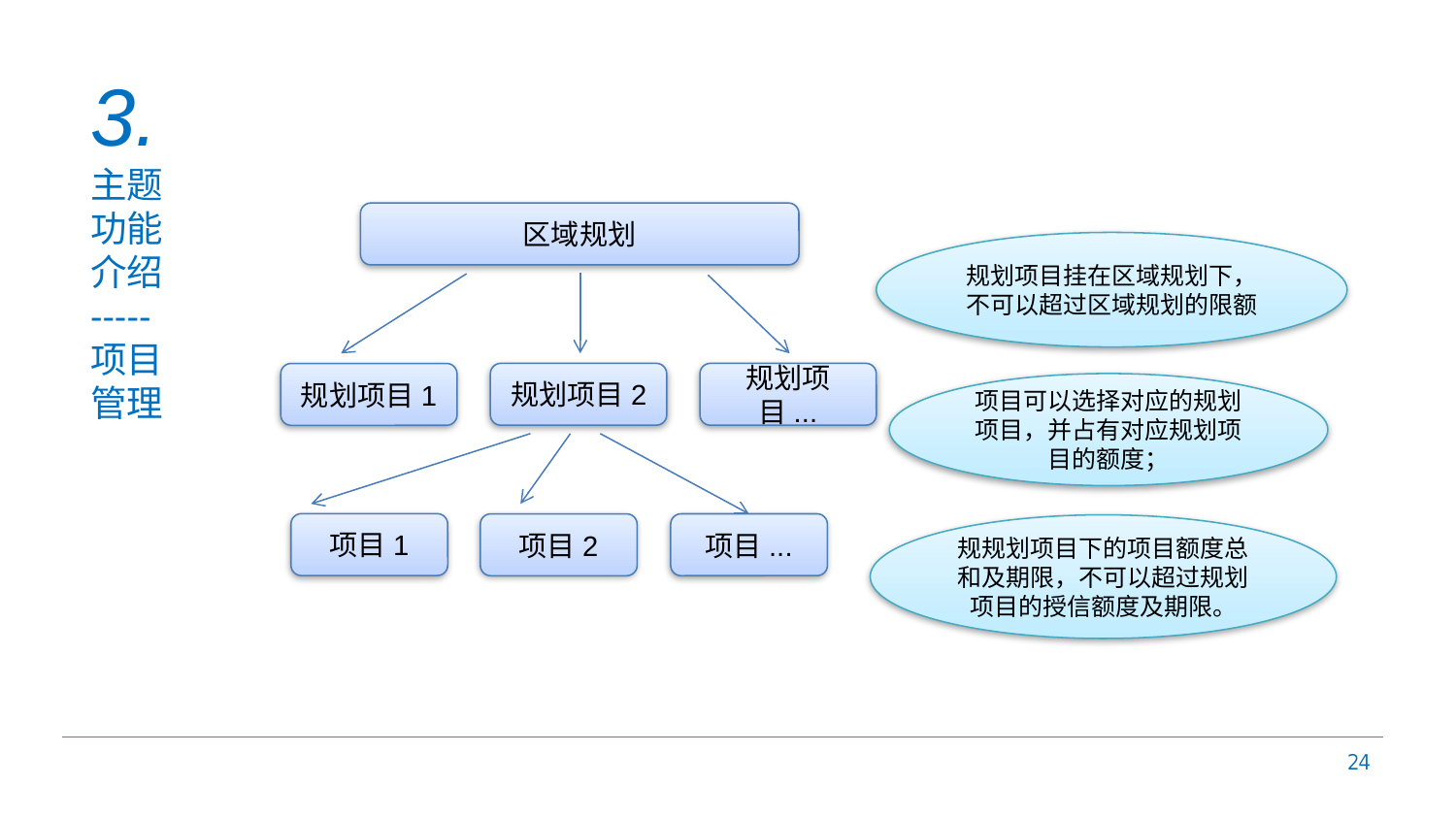

# 3. 主题 功能 介绍 ----- 项目 管理
区域规划
规划项目挂在区域规划下，不可以超过区域规划的限额
规划项目2
规划项目...
规划项目1
项目可以选择对应的规划项目，并占有对应规划项目的额度；
项目1
项目...
项目2
规规划项目下的项目额度总和及期限，不可以超过规划项目的授信额度及期限。
24